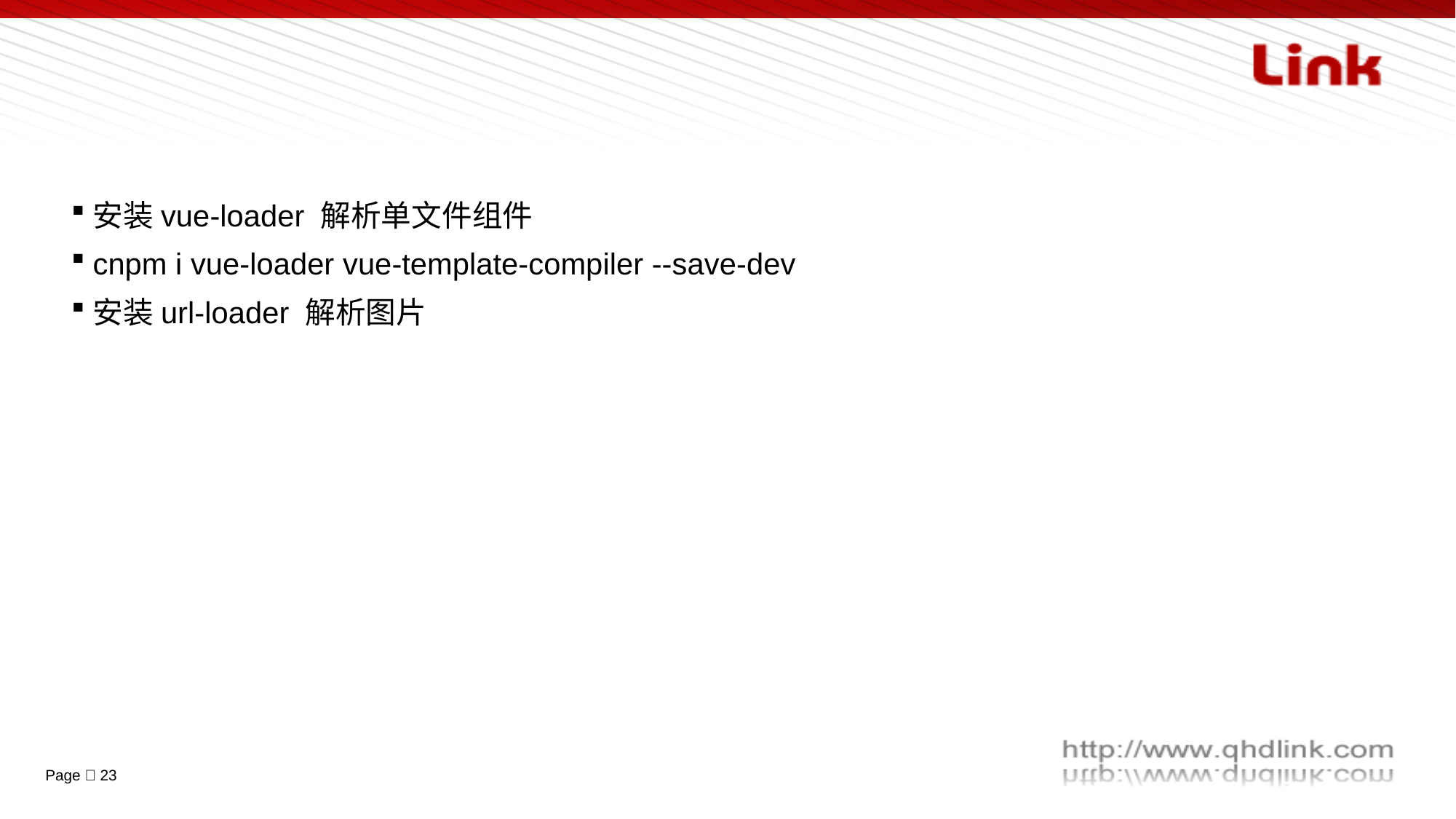

#
安装vue-loader 解析单文件组件
cnpm i vue-loader vue-template-compiler --save-dev
安装url-loader 解析图片